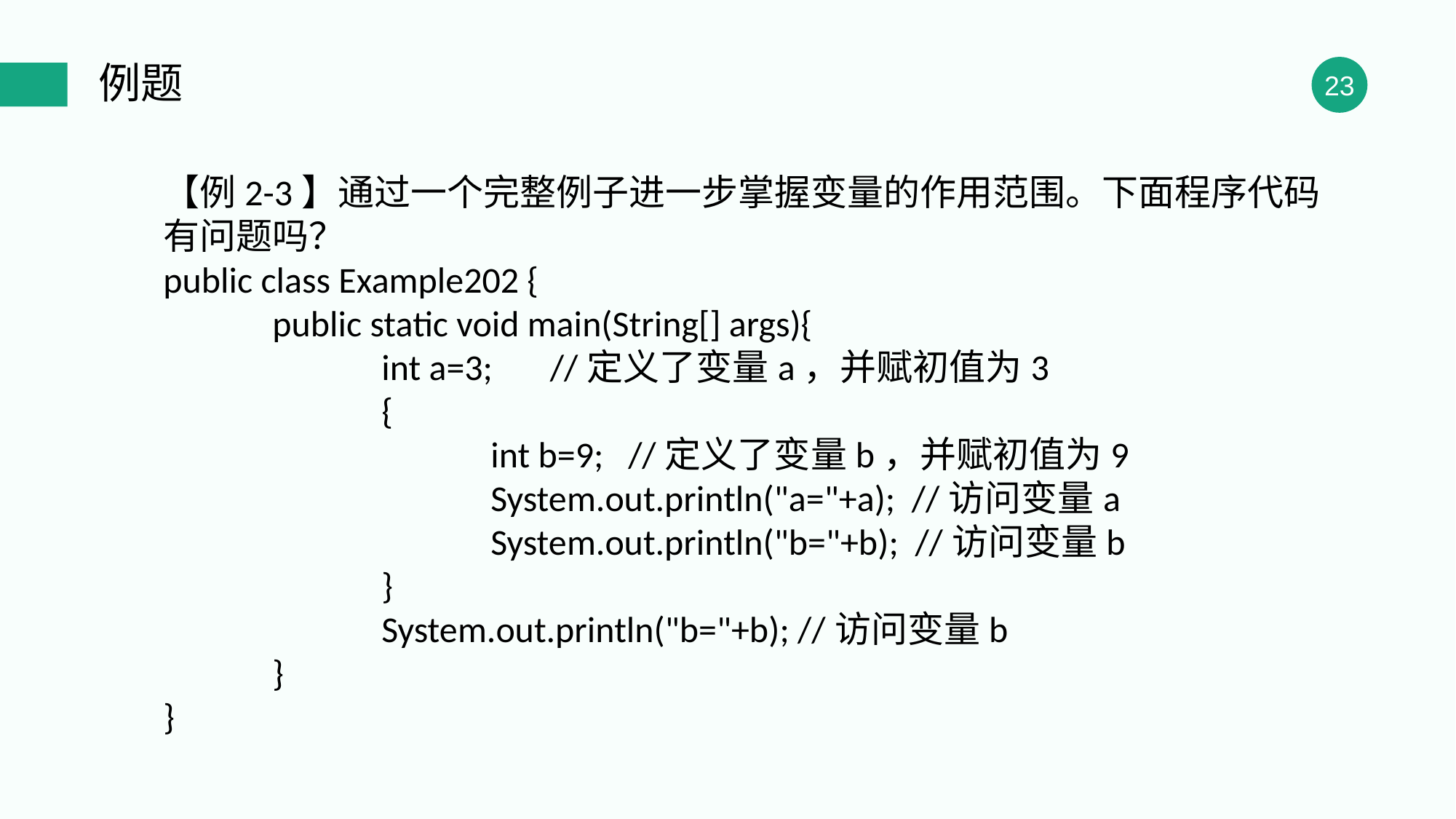

例题
【例2-3】通过一个完整例子进一步掌握变量的作用范围。下面程序代码有问题吗？
public class Example202 {
	public static void main(String[] args){
		int a=3;       //定义了变量a，并赋初值为3
		{
			int b=9;   //定义了变量b，并赋初值为9
			System.out.println("a="+a);  //访问变量a
			System.out.println("b="+b);  //访问变量b
		}
		System.out.println("b="+b); //访问变量b
	}
}